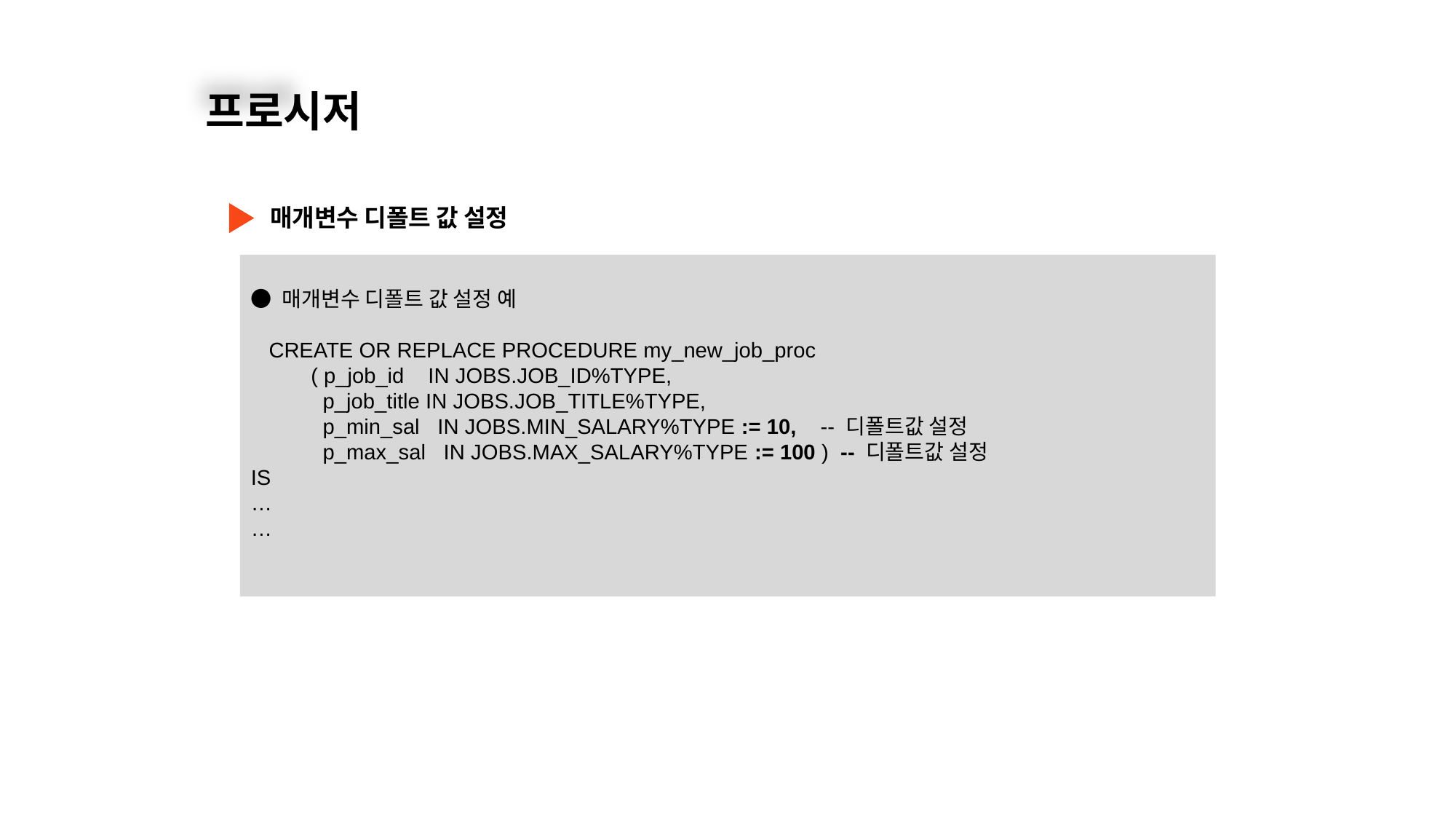

03
프로시저

매개변수 디폴트 값 설정

● 매개변수 디폴트 값 설정 예

   CREATE OR REPLACE PROCEDURE my_new_job_proc
          ( p_job_id    IN JOBS.JOB_ID%TYPE,
            p_job_title IN JOBS.JOB_TITLE%TYPE,
            p_min_sal   IN JOBS.MIN_SALARY%TYPE := 10,    -- 디폴트값 설정
            p_max_sal   IN JOBS.MAX_SALARY%TYPE := 100 )  -- 디폴트값 설정
IS
…
…